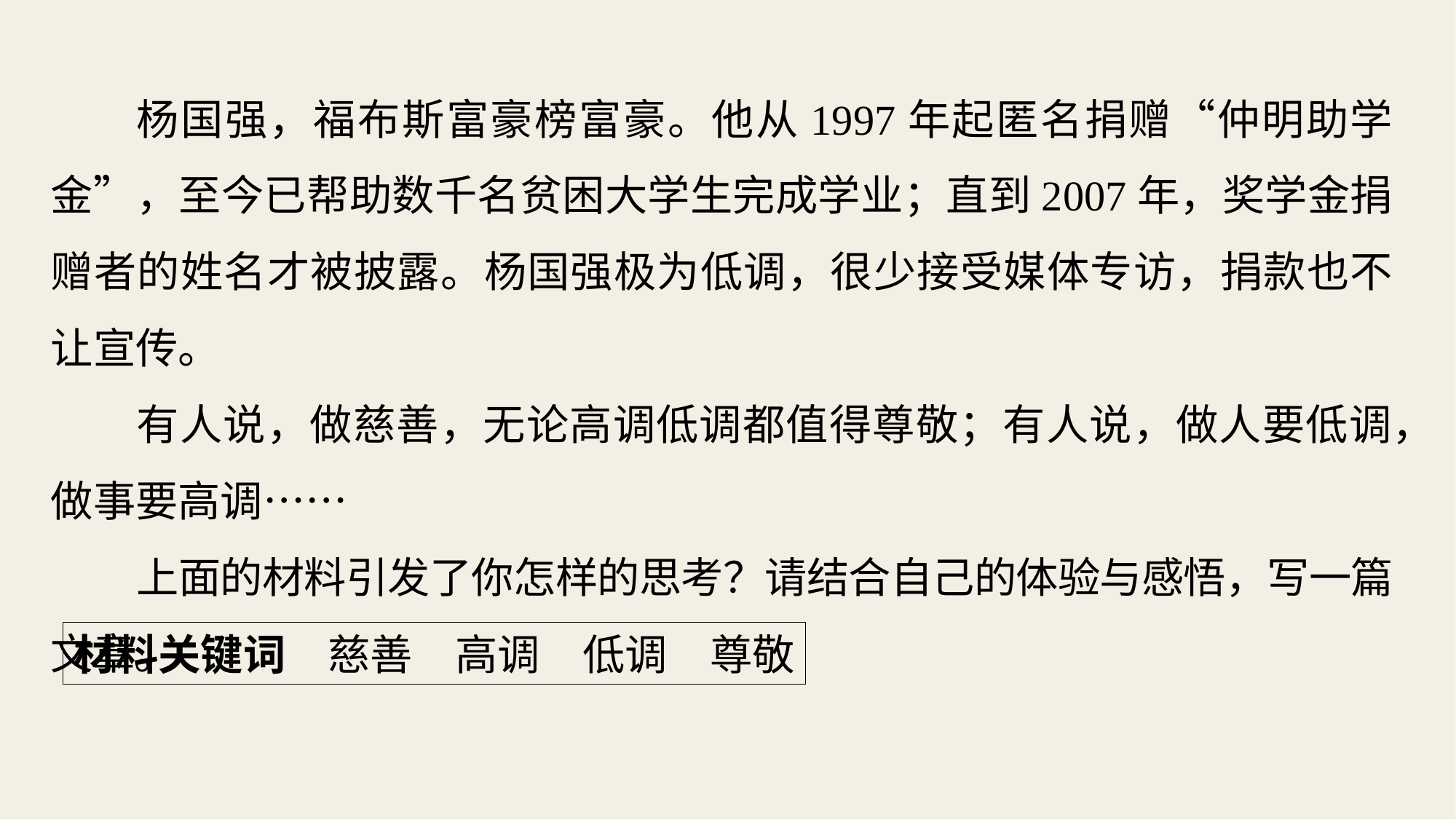

杨国强，福布斯富豪榜富豪。他从1997年起匿名捐赠“仲明助学金”，至今已帮助数千名贫困大学生完成学业；直到2007年，奖学金捐赠者的姓名才被披露。杨国强极为低调，很少接受媒体专访，捐款也不让宣传。
有人说，做慈善，无论高调低调都值得尊敬；有人说，做人要低调，做事要高调……
上面的材料引发了你怎样的思考？请结合自己的体验与感悟，写一篇文章。
材料关键词　慈善　高调　低调　尊敬